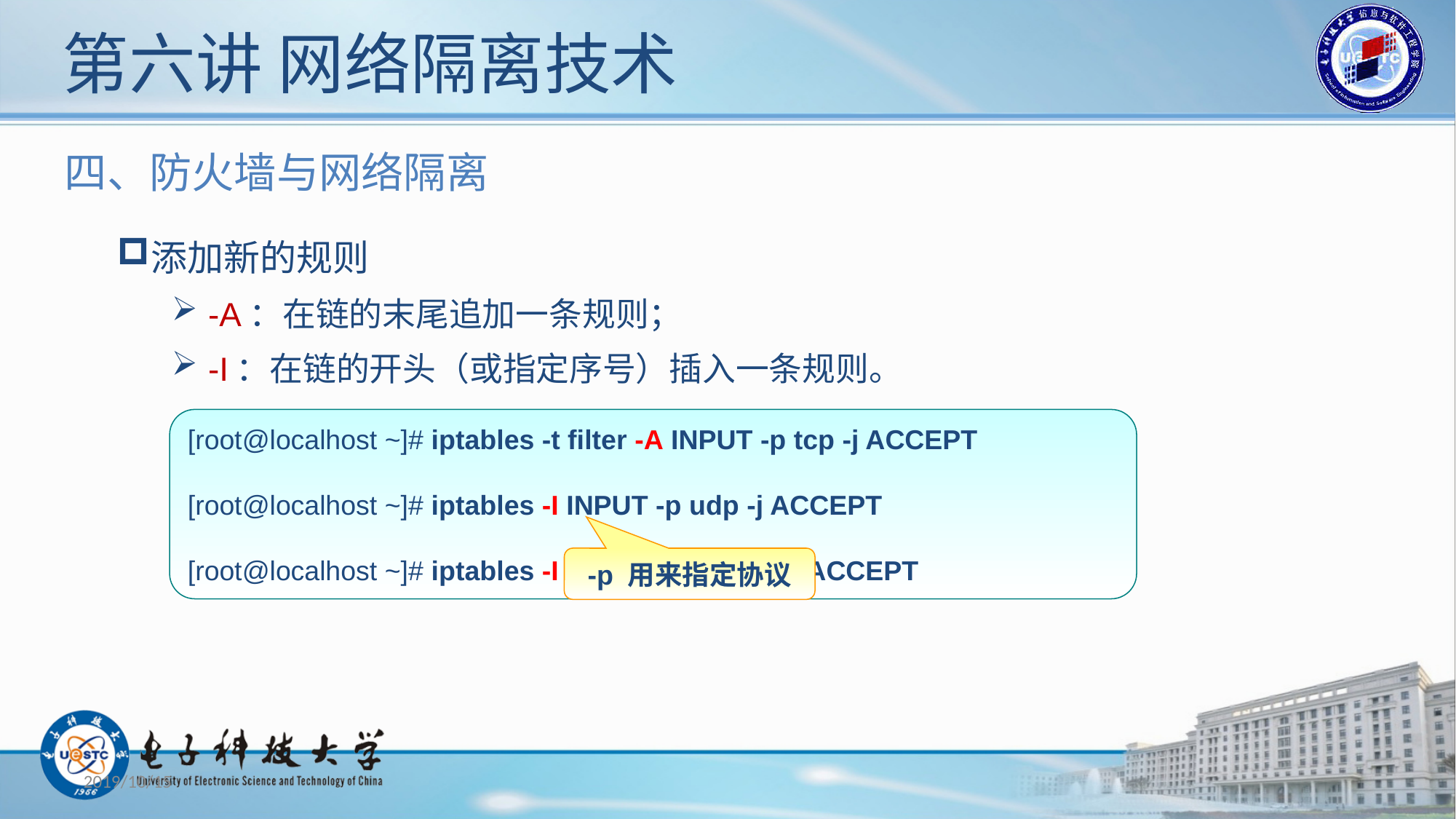

# 第六讲 网络隔离技术
四、防火墙与网络隔离
添加新的规则
 -A：在链的末尾追加一条规则；
 -I：在链的开头（或指定序号）插入一条规则。

[root@localhost ~]# iptables -t filter -A INPUT -p tcp -j ACCEPT

[root@localhost ~]# iptables -I INPUT -p udp -j ACCEPT

[root@localhost ~]# iptables -I INPUT 2 -p icmp -j ACCEPT
-p 用来指定协议
2019/10/15